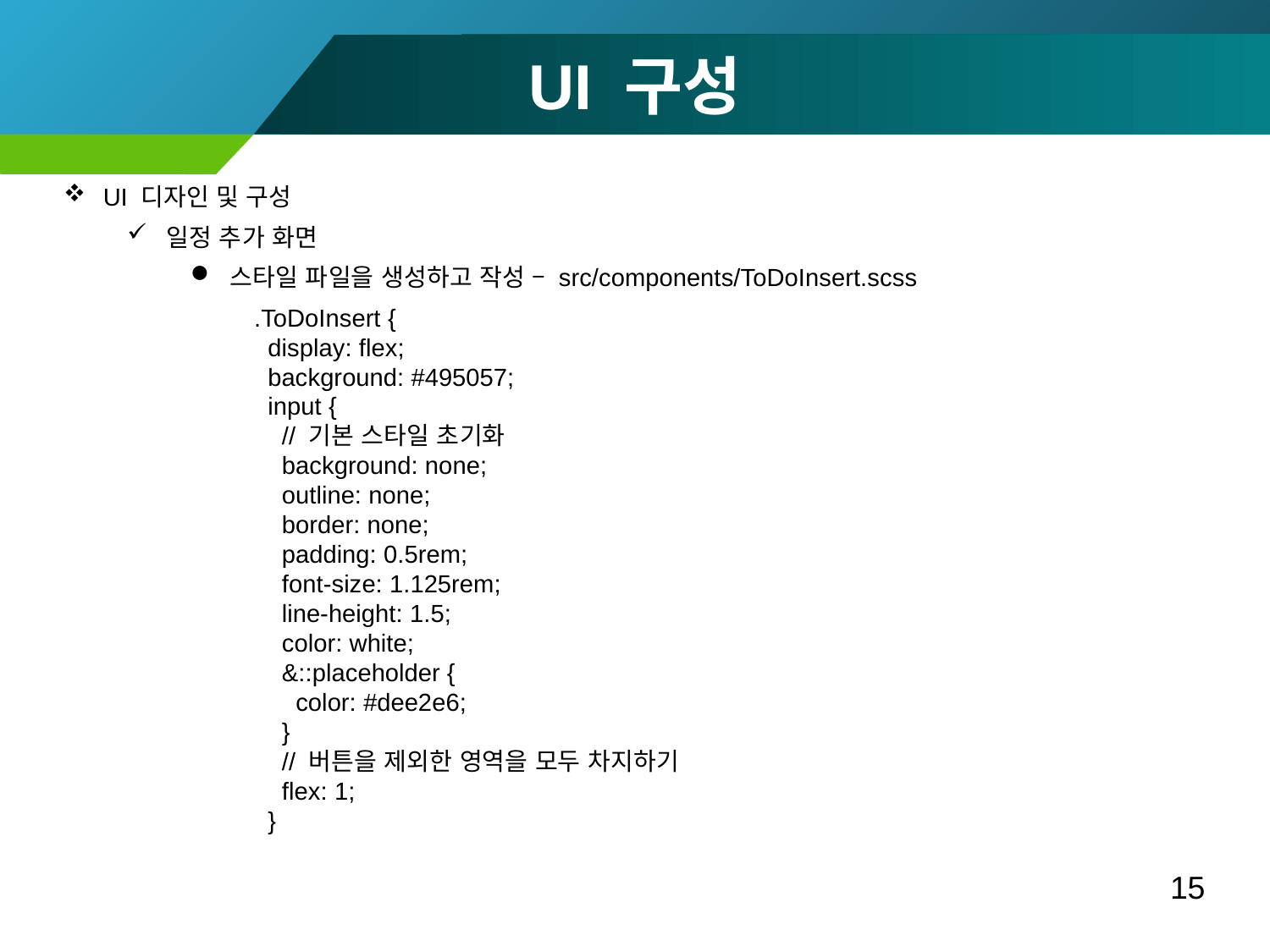

UI 구성
UI 디자인 및 구성
일정 추가 화면
스타일 파일을 생성하고 작성 – src/components/ToDoInsert.scss
.ToDoInsert {
  display: flex;
  background: #495057;
  input {
    // 기본 스타일 초기화
    background: none;
    outline: none;
    border: none;
    padding: 0.5rem;
    font-size: 1.125rem;
    line-height: 1.5;
    color: white;
    &::placeholder {
      color: #dee2e6;
    }
    // 버튼을 제외한 영역을 모두 차지하기
    flex: 1;
  }
15